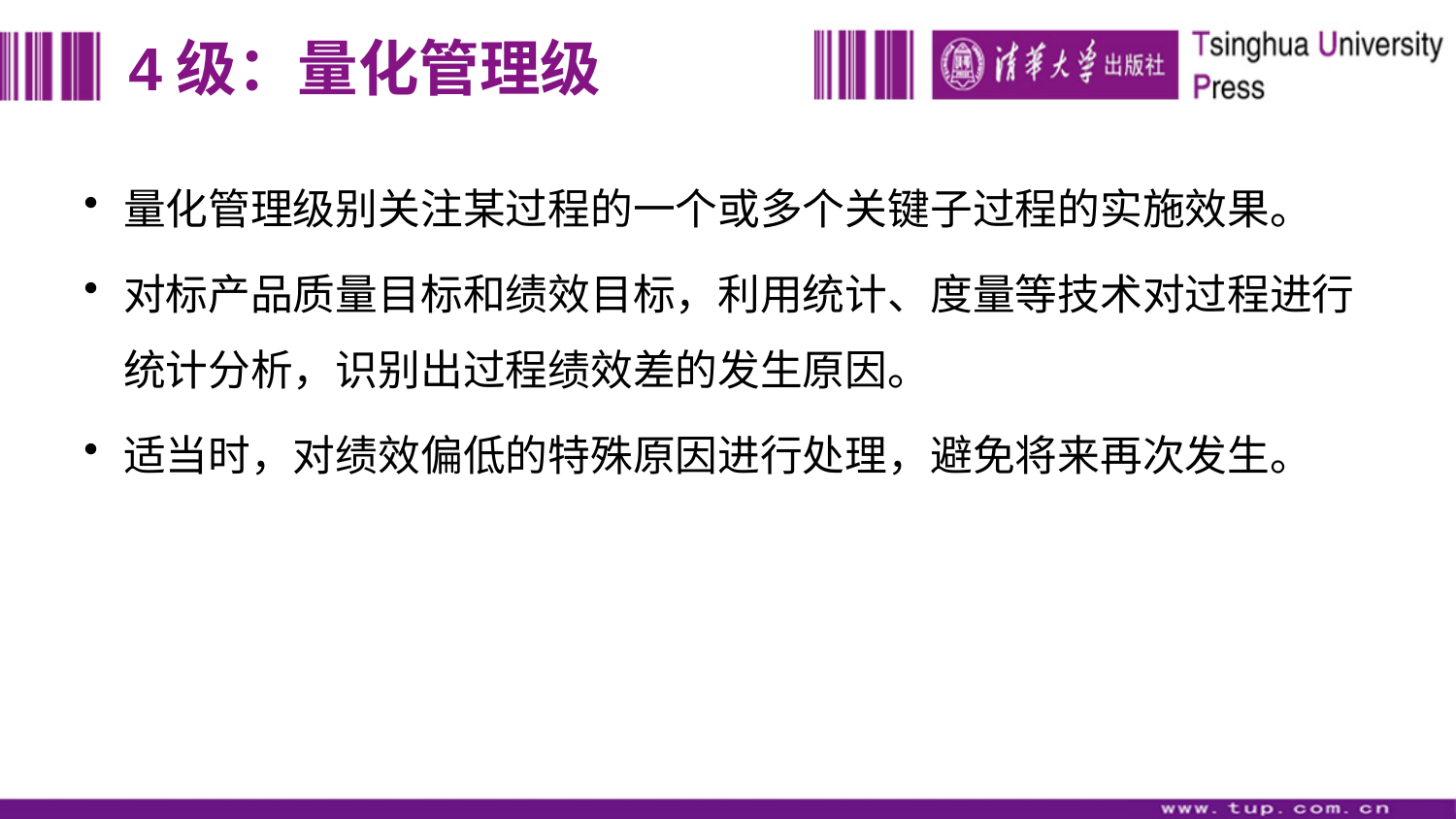

# 4级：量化管理级
量化管理级别关注某过程的一个或多个关键子过程的实施效果。
对标产品质量目标和绩效目标，利用统计、度量等技术对过程进行统计分析，识别出过程绩效差的发生原因。
适当时，对绩效偏低的特殊原因进行处理，避免将来再次发生。